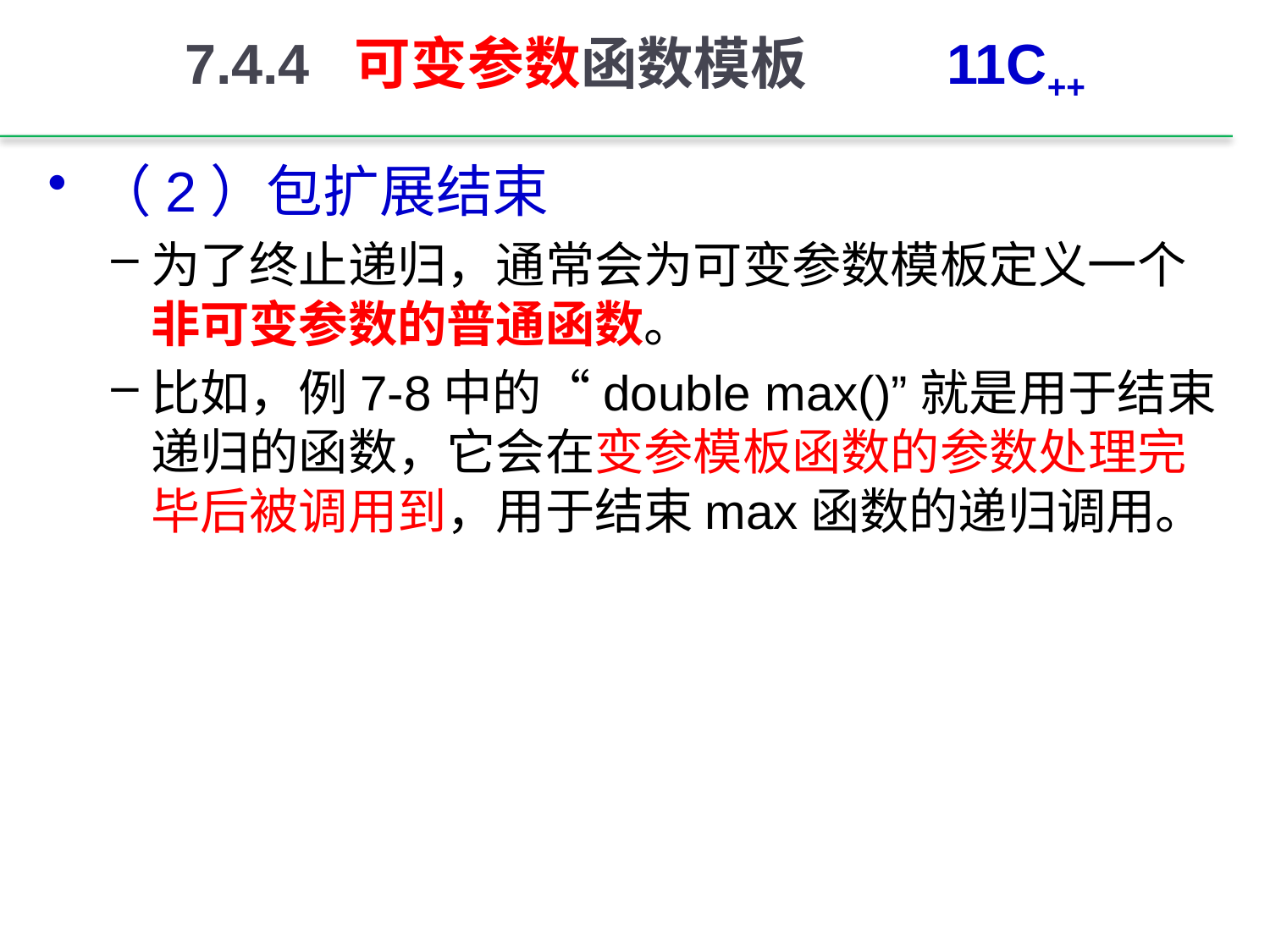

# 7.4.4  可变参数函数模板		11C++
（2）包扩展结束
为了终止递归，通常会为可变参数模板定义一个非可变参数的普通函数。
比如，例7-8中的“double max()”就是用于结束递归的函数，它会在变参模板函数的参数处理完毕后被调用到，用于结束max函数的递归调用。